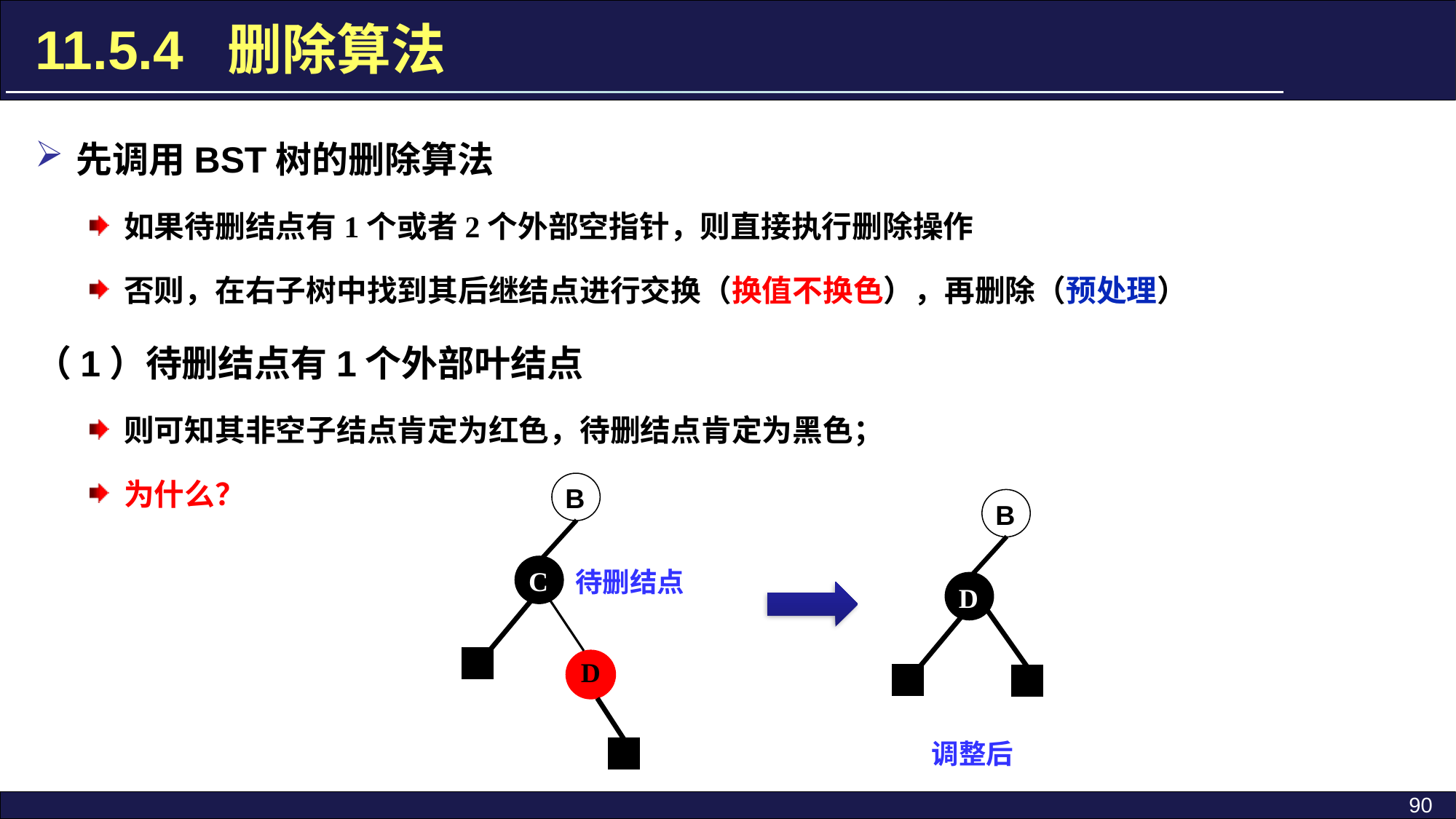

11.5.4  删除算法
先调用BST树的删除算法
如果待删结点有1个或者2个外部空指针，则直接执行删除操作
否则，在右子树中找到其后继结点进行交换（换值不换色），再删除（预处理）
（1）待删结点有1个外部叶结点
则可知其非空子结点肯定为红色，待删结点肯定为黑色；
为什么？

B

C
待删结点

D

B

D

调整后

90